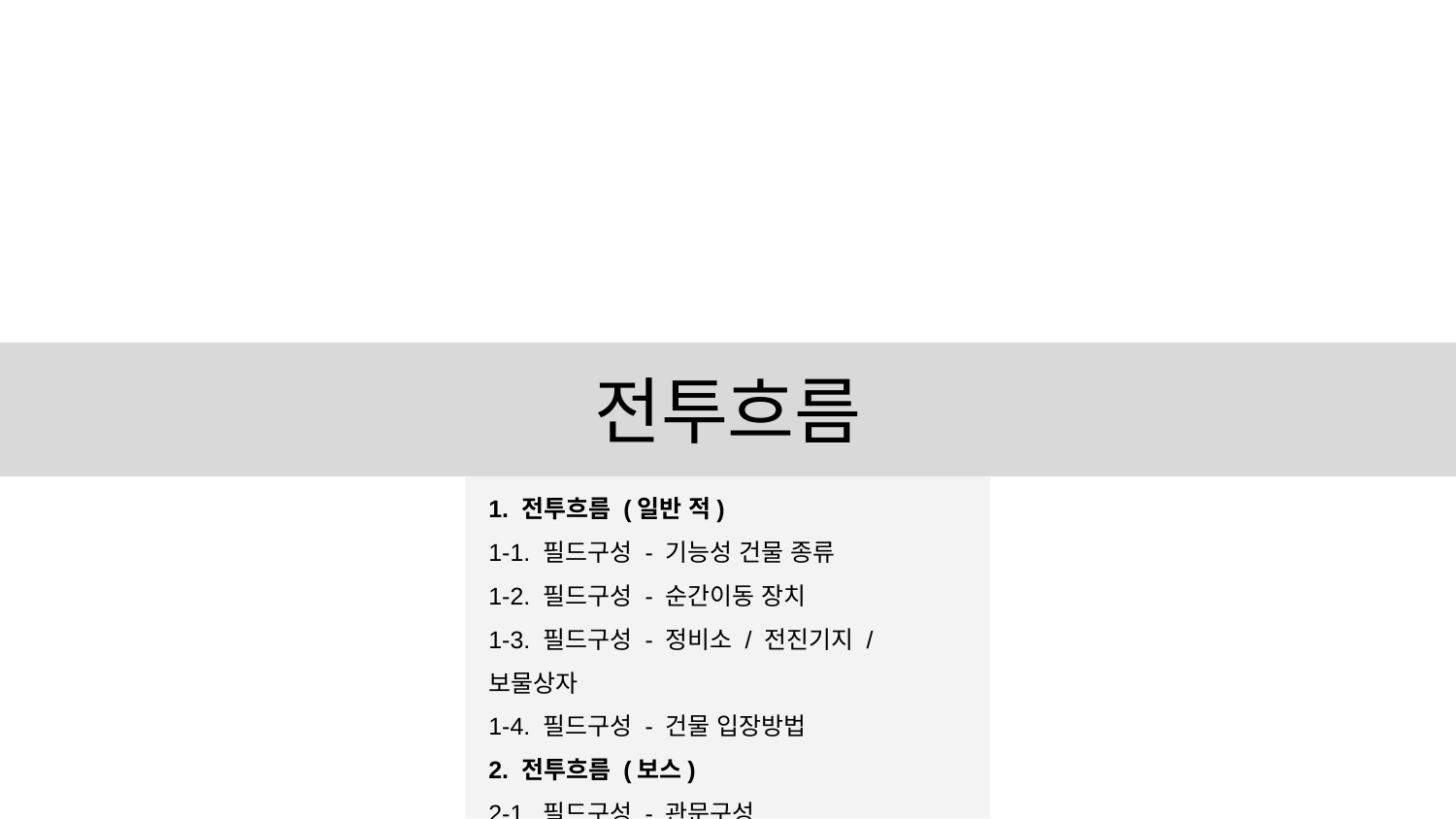

# 전투흐름
1. 전투흐름 (일반 적)
1-1. 필드구성 - 기능성 건물 종류
1-2. 필드구성 - 순간이동 장치
1-3. 필드구성 - 정비소 / 전진기지 / 보물상자
1-4. 필드구성 - 건물 입장방법
2. 전투흐름 (보스)
2-1. 필드구성 - 관문구성